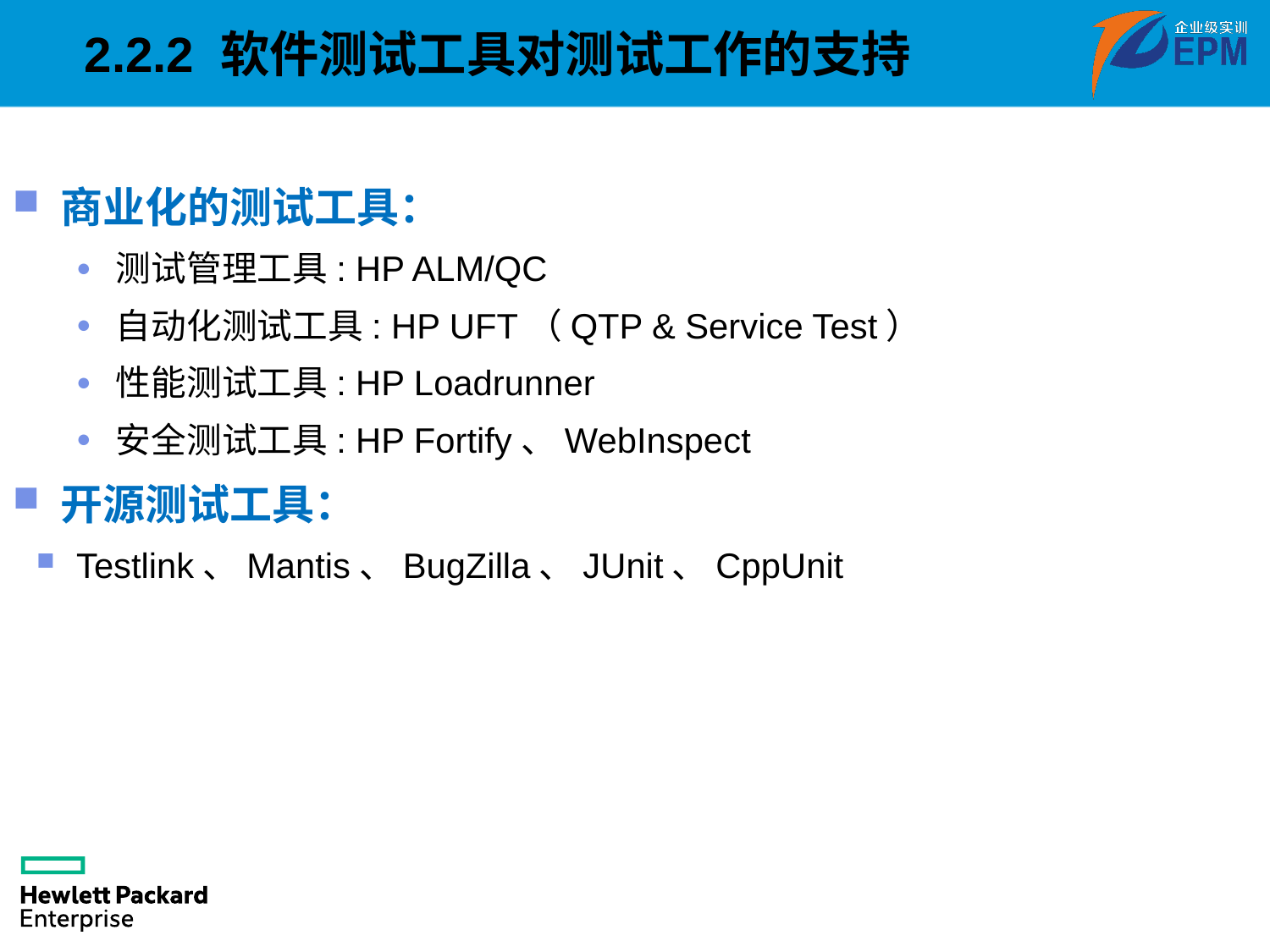

2.2.2 软件测试工具对测试工作的支持
商业化的测试工具：
测试管理工具: HP ALM/QC
自动化测试工具: HP UFT（QTP & Service Test）
性能测试工具: HP Loadrunner
安全测试工具: HP Fortify、WebInspect
开源测试工具：
Testlink、Mantis、BugZilla、JUnit、CppUnit